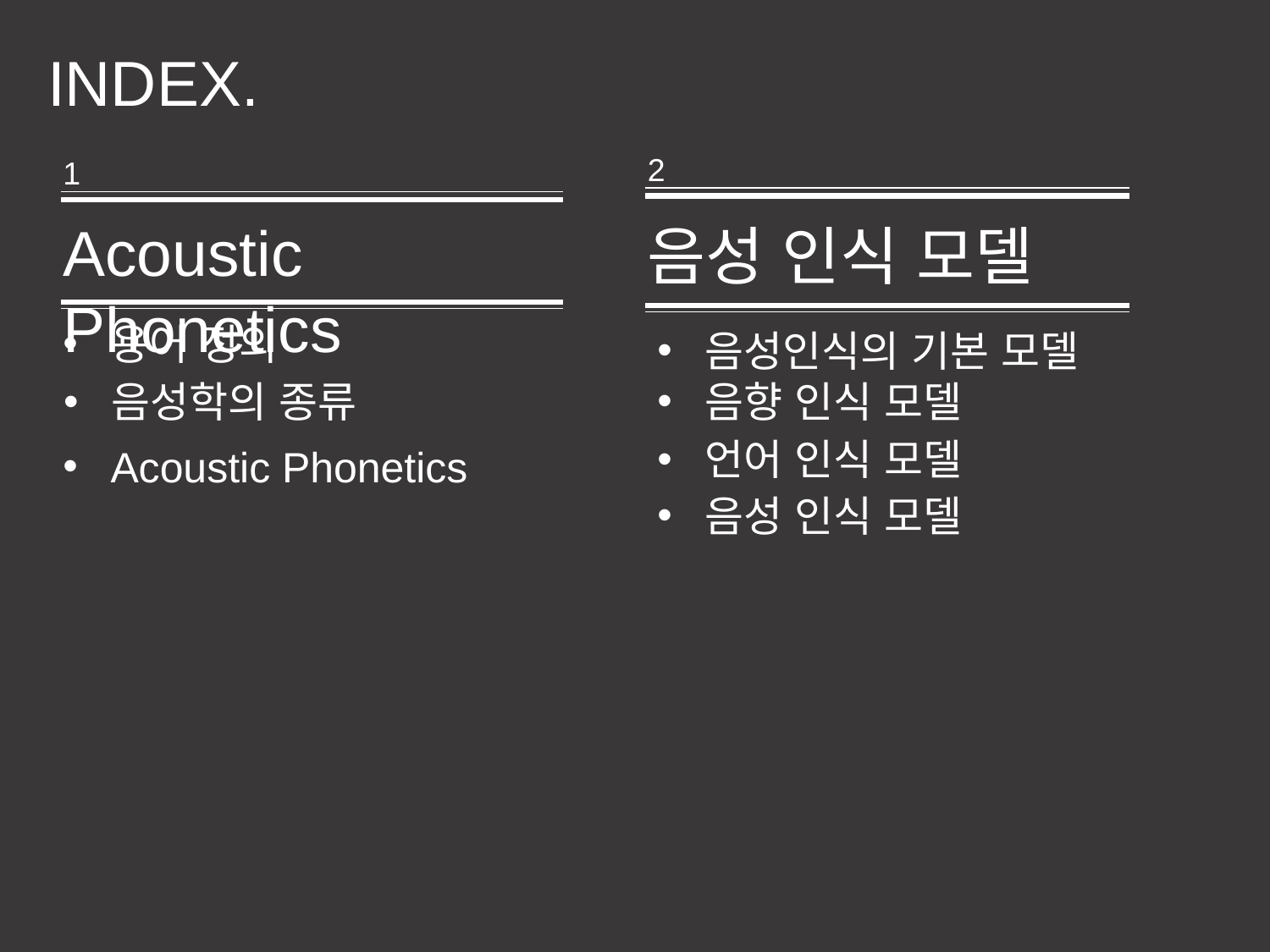

INDEX.
2
1
Acoustic Phonetics
음성 인식 모델
용어 정의
음성인식의 기본 모델
음향 인식 모델
음성학의 종류
언어 인식 모델
Acoustic Phonetics
음성 인식 모델